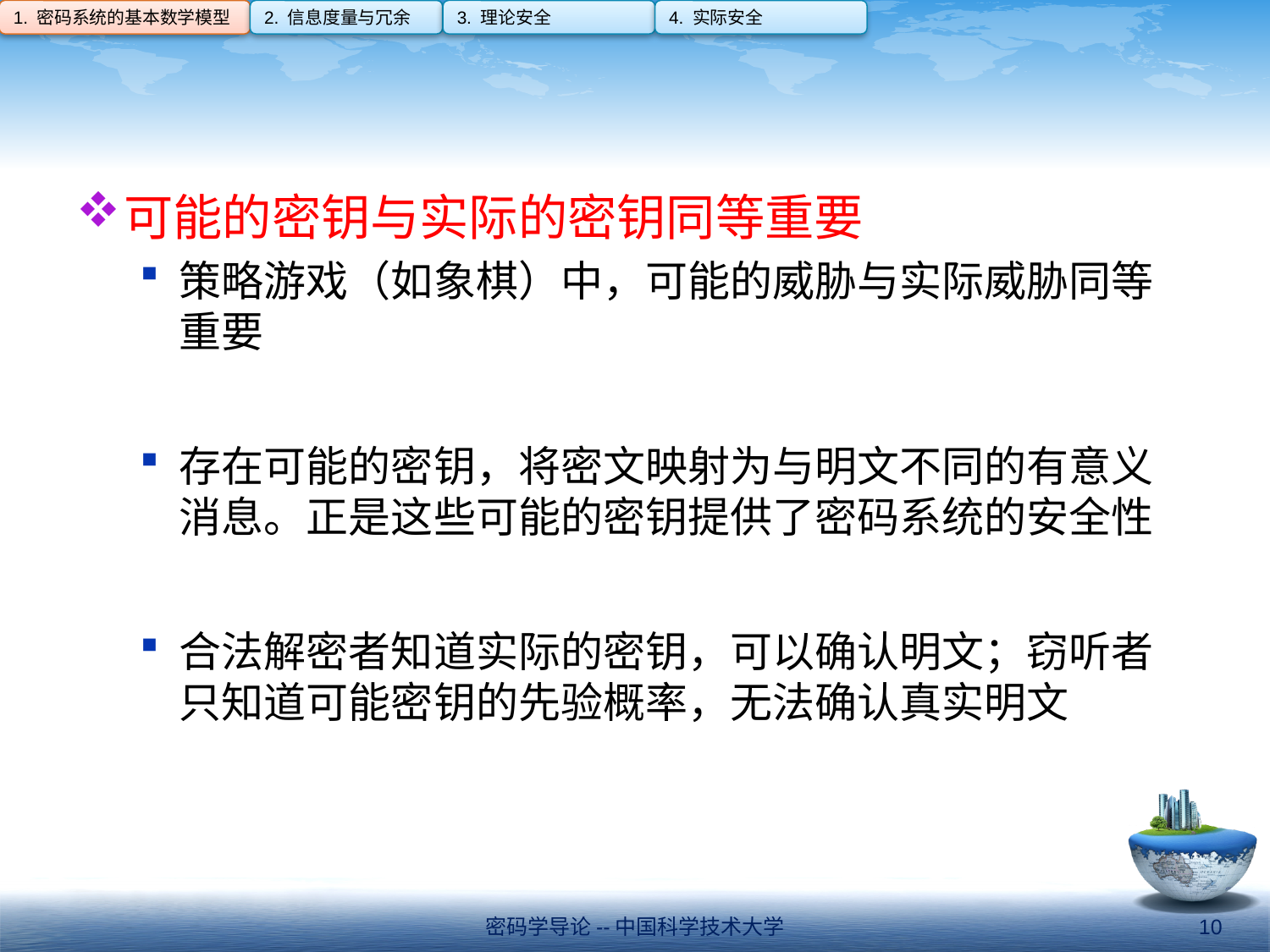

1. 密码系统的基本数学模型
2. 信息度量与冗余
3. 理论安全
4. 实际安全
#
可能的密钥与实际的密钥同等重要
策略游戏（如象棋）中，可能的威胁与实际威胁同等重要

存在可能的密钥，将密文映射为与明文不同的有意义消息。正是这些可能的密钥提供了密码系统的安全性

合法解密者知道实际的密钥，可以确认明文；窃听者只知道可能密钥的先验概率，无法确认真实明文

密码学导论--中国科学技术大学
10